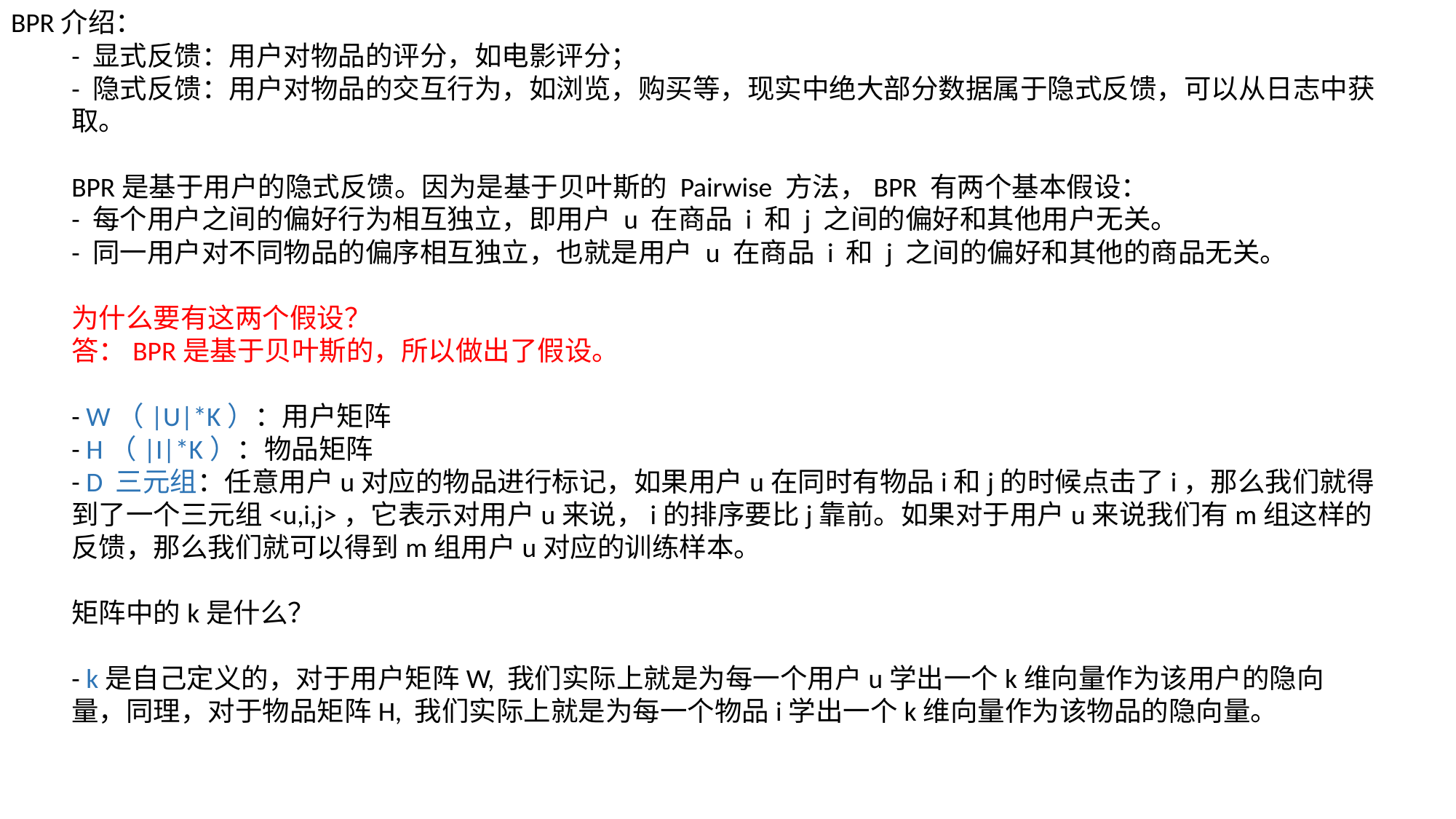

BPR介绍：
- 显式反馈：用户对物品的评分，如电影评分；
- 隐式反馈：用户对物品的交互行为，如浏览，购买等，现实中绝大部分数据属于隐式反馈，可以从日志中获取。

BPR是基于用户的隐式反馈。因为是基于贝叶斯的 Pairwise 方法，BPR 有两个基本假设：
- 每个用户之间的偏好行为相互独立，即用户 u 在商品 i 和 j 之间的偏好和其他用户无关。
- 同一用户对不同物品的偏序相互独立，也就是用户 u 在商品 i 和 j 之间的偏好和其他的商品无关。

为什么要有这两个假设？
答：BPR是基于贝叶斯的，所以做出了假设。

- W（|U|*K）：用户矩阵
- H（|I|*K）：物品矩阵
- D 三元组：任意用户u对应的物品进行标记，如果用户u在同时有物品i和j的时候点击了i，那么我们就得到了一个三元组<u,i,j>，它表示对用户u来说，i的排序要比j靠前。如果对于用户u来说我们有m组这样的反馈，那么我们就可以得到m组用户u对应的训练样本。

矩阵中的k是什么？
- k是自己定义的，对于用户矩阵W, 我们实际上就是为每一个用户u学出一个k维向量作为该用户的隐向量，同理，对于物品矩阵H, 我们实际上就是为每一个物品i学出一个k维向量作为该物品的隐向量。